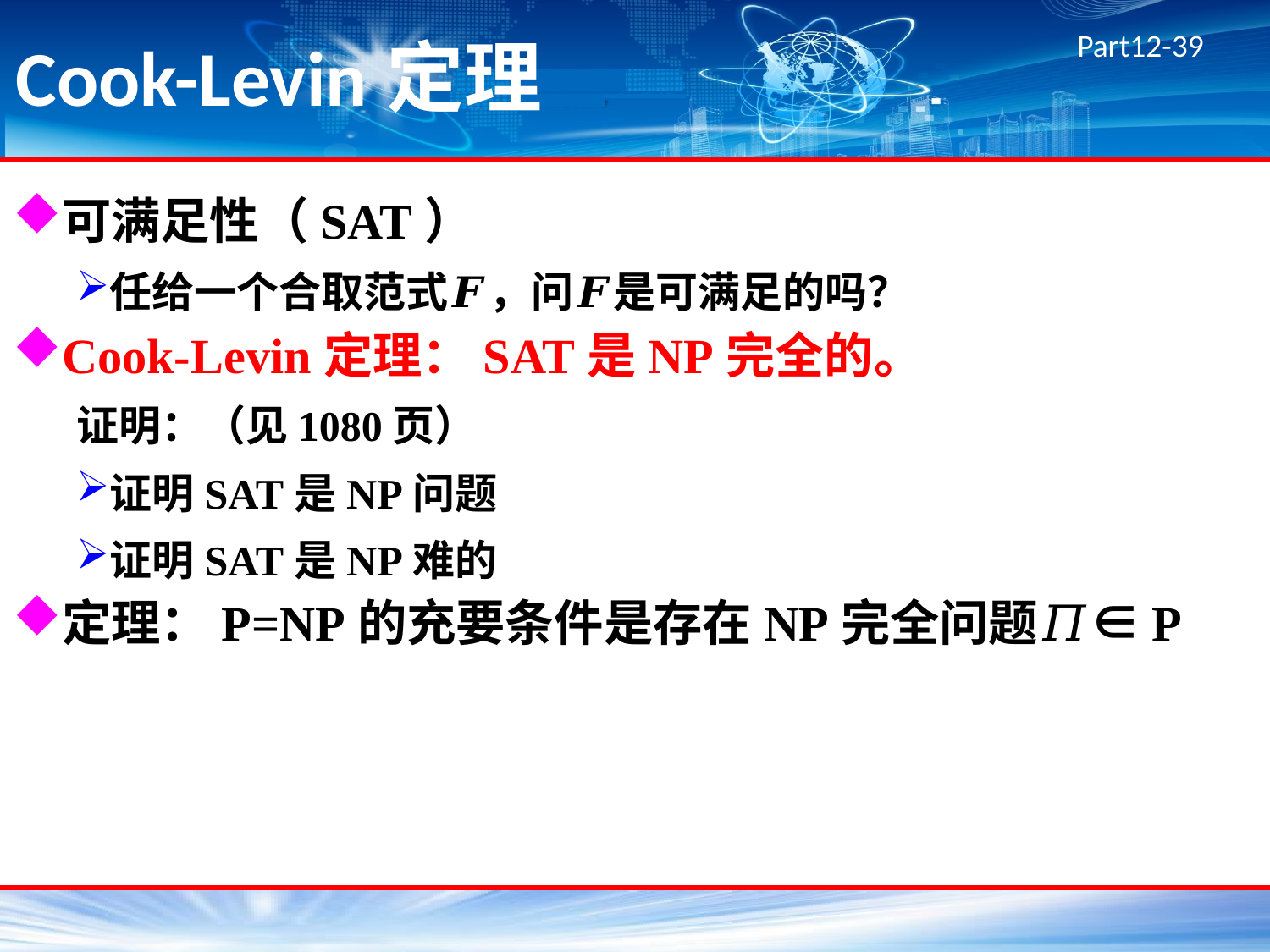

# Cook-Levin定理
可满足性（SAT）
任给一个合取范式𝑭，问𝑭是可满足的吗？
Cook-Levin定理：SAT是NP完全的。
证明：（见1080页）
证明SAT是NP问题
证明SAT是NP难的
定理：P=NP的充要条件是存在NP完全问题𝛱∈P